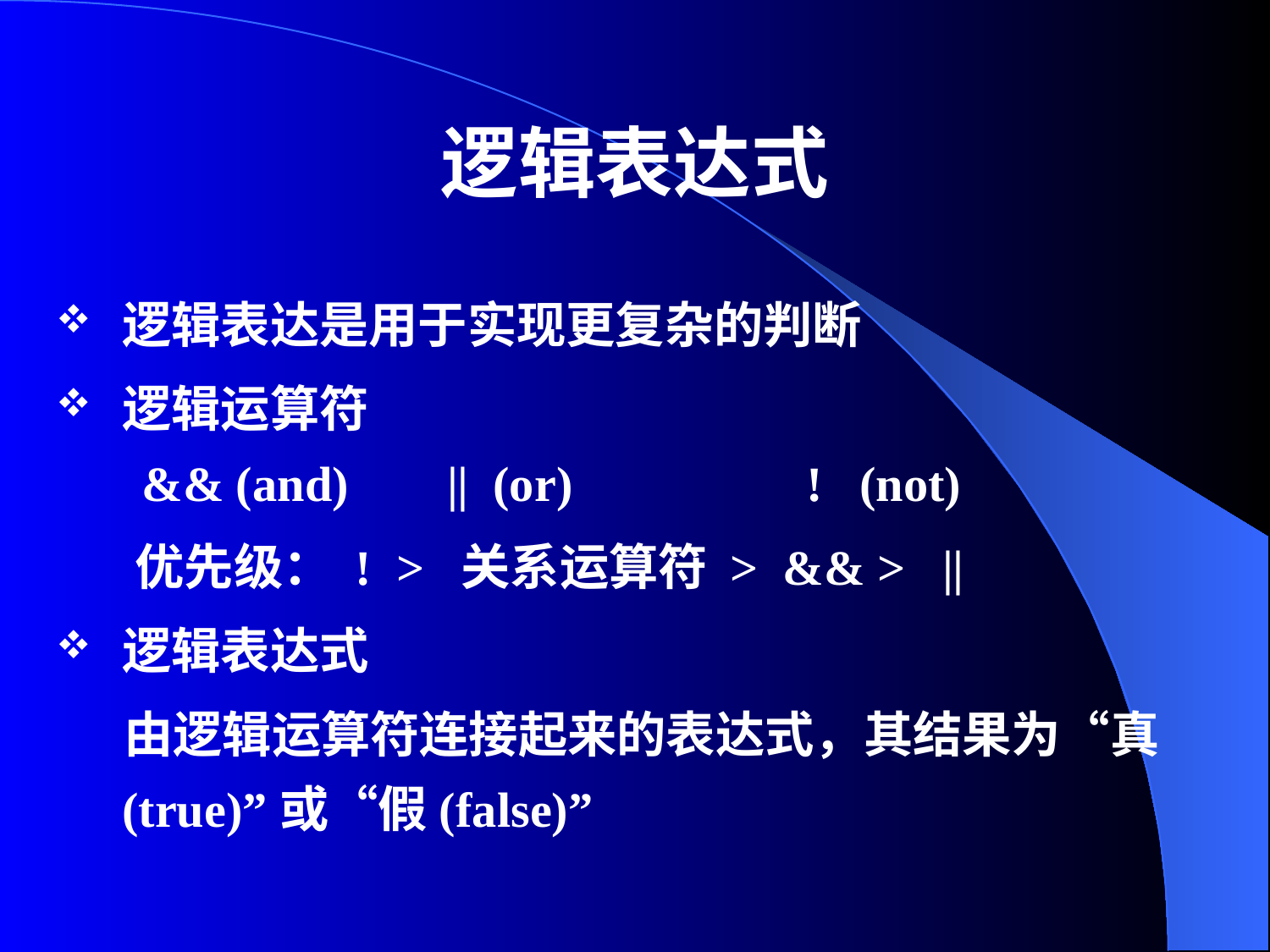

# 逻辑表达式
逻辑表达是用于实现更复杂的判断
逻辑运算符
       && (and)        ||  (or)                   !   (not)
      优先级： !  >  关系运算符 >  && >   ||
逻辑表达式
     由逻辑运算符连接起来的表达式，其结果为“真(true)”或“假(false)”